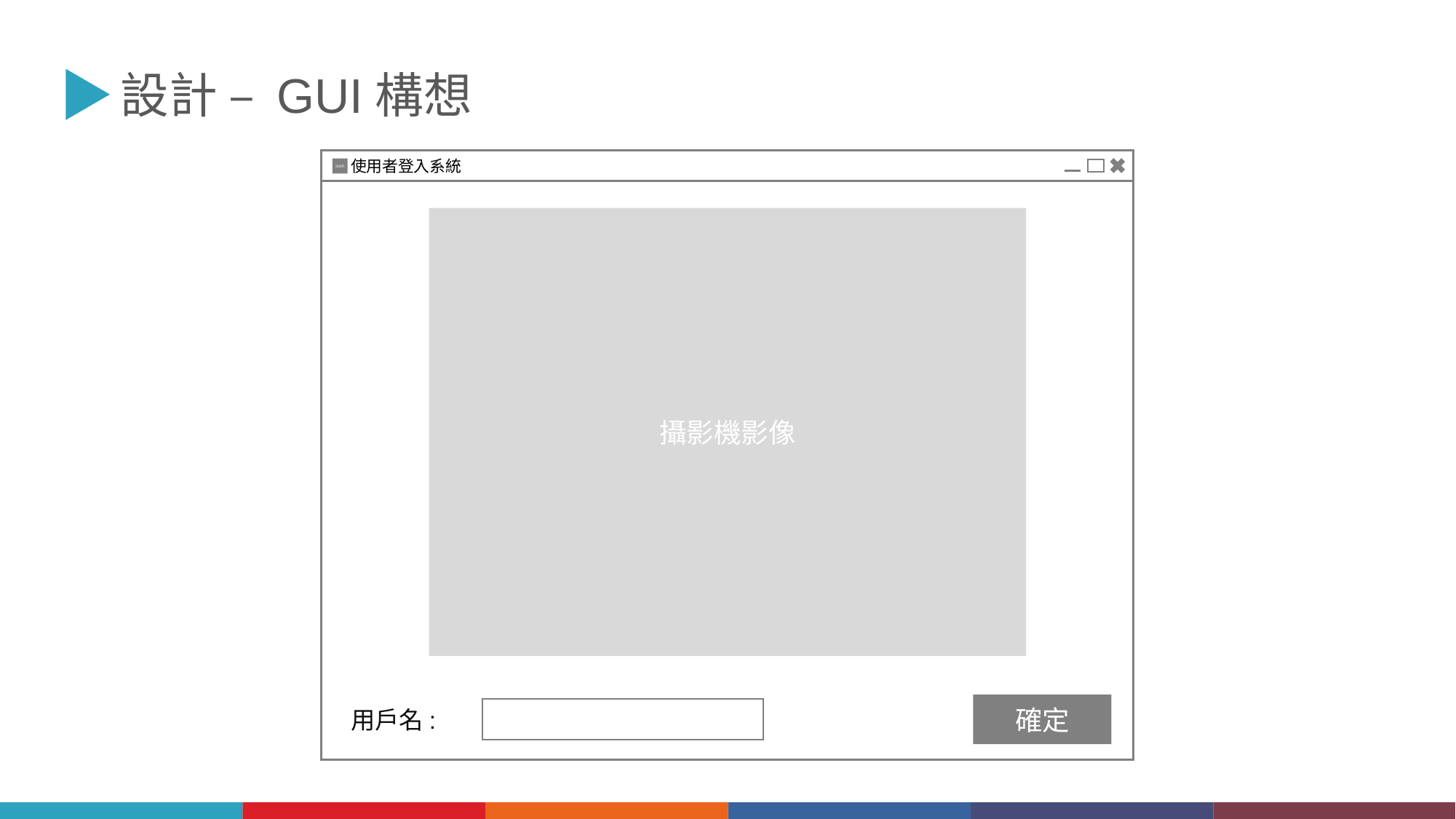

設計 – GUI構想

使用者登入系統
icon

攝影機影像
確定
用戶名: